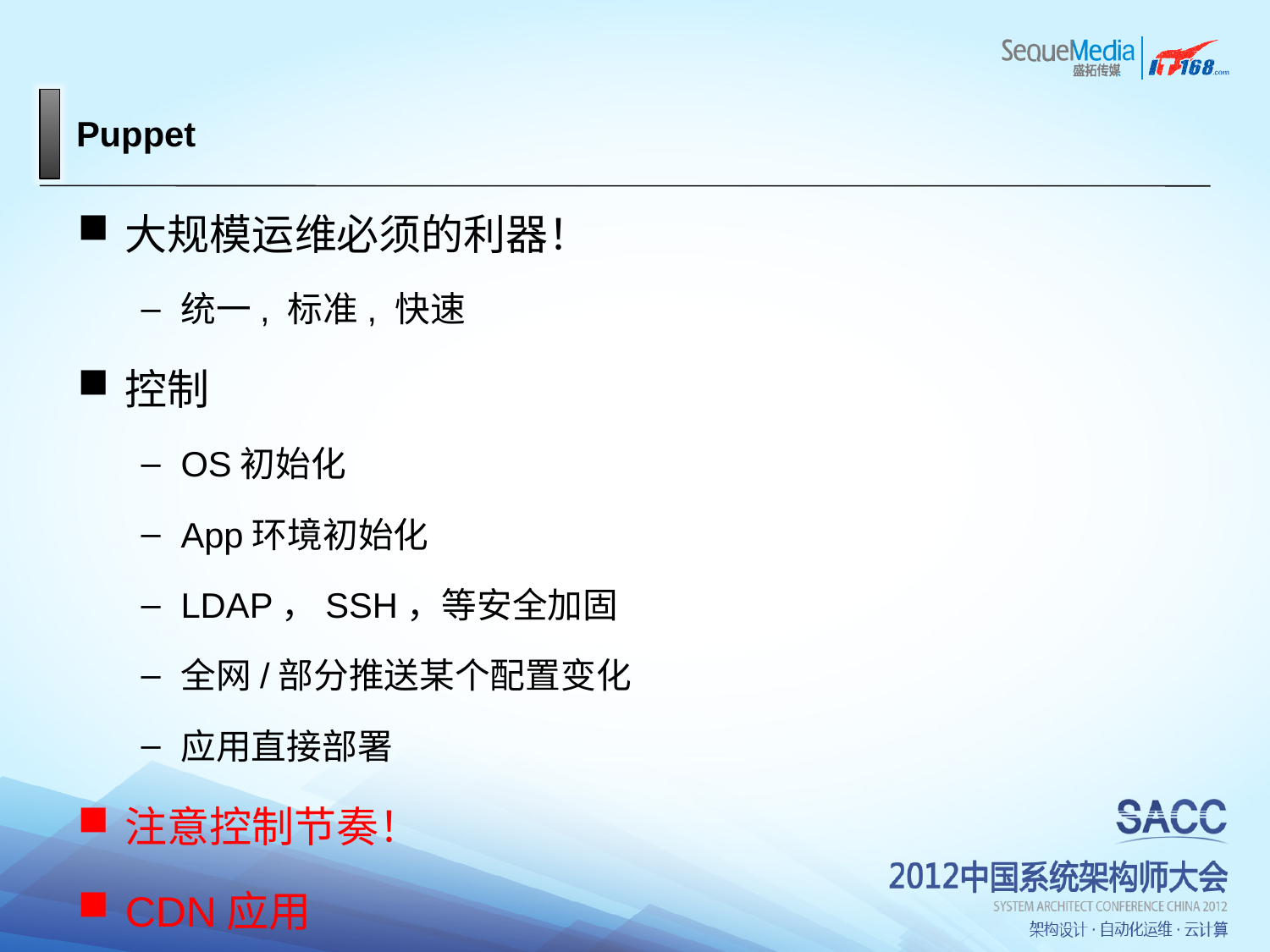

# Puppet
大规模运维必须的利器！
统一, 标准, 快速
控制
OS初始化
App环境初始化
LDAP，SSH，等安全加固
全网/部分推送某个配置变化
应用直接部署
注意控制节奏！
CDN应用